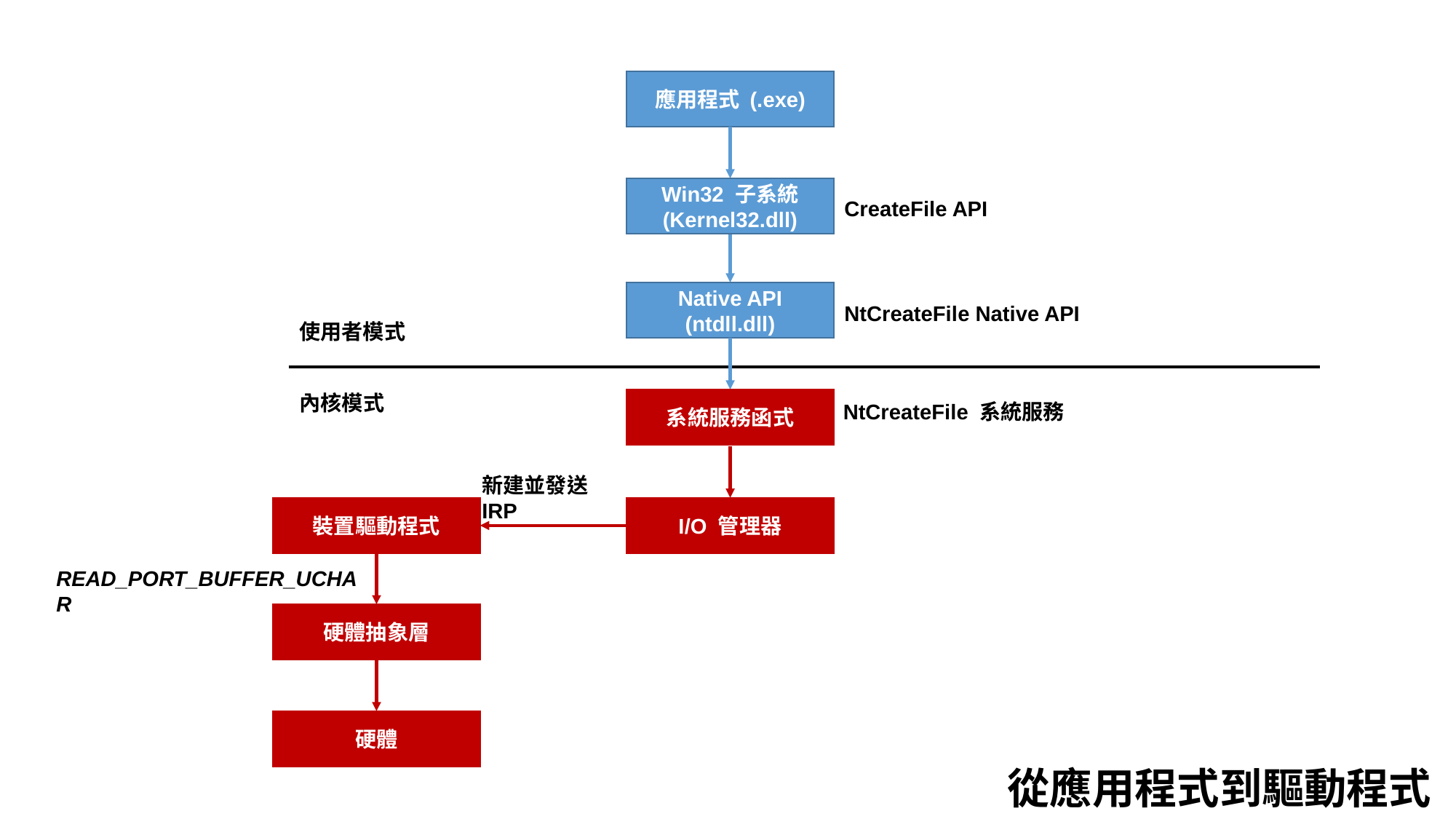

應用程式 (.exe)
Win32 子系統
(Kernel32.dll)
Native API
(ntdll.dll)
使用者模式
內核模式
系統服務函式
I/O 管理器
硬體抽象層
硬體
裝置驅動程式
CreateFile API
NtCreateFile Native API
NtCreateFile 系統服務
新建並發送IRP
READ_PORT_BUFFER_UCHAR
從應用程式到驅動程式